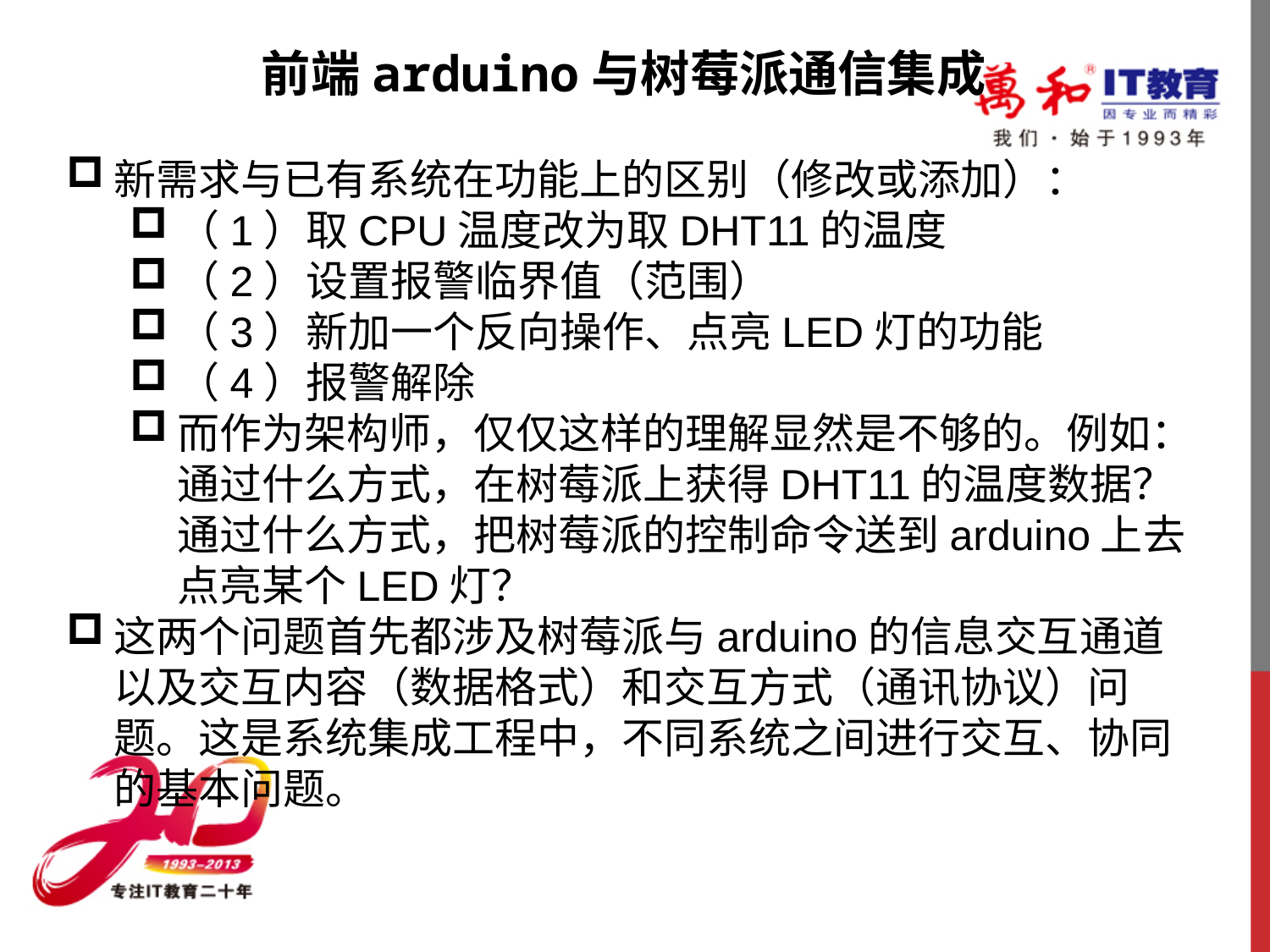

前端arduino与树莓派通信集成
新需求与已有系统在功能上的区别（修改或添加）：
（1）取CPU温度改为取DHT11的温度
（2）设置报警临界值（范围）
（3）新加一个反向操作、点亮LED灯的功能
（4）报警解除
而作为架构师，仅仅这样的理解显然是不够的。例如：通过什么方式，在树莓派上获得DHT11的温度数据？通过什么方式，把树莓派的控制命令送到arduino上去点亮某个LED灯？
这两个问题首先都涉及树莓派与arduino的信息交互通道以及交互内容（数据格式）和交互方式（通讯协议）问题。这是系统集成工程中，不同系统之间进行交互、协同的基本问题。